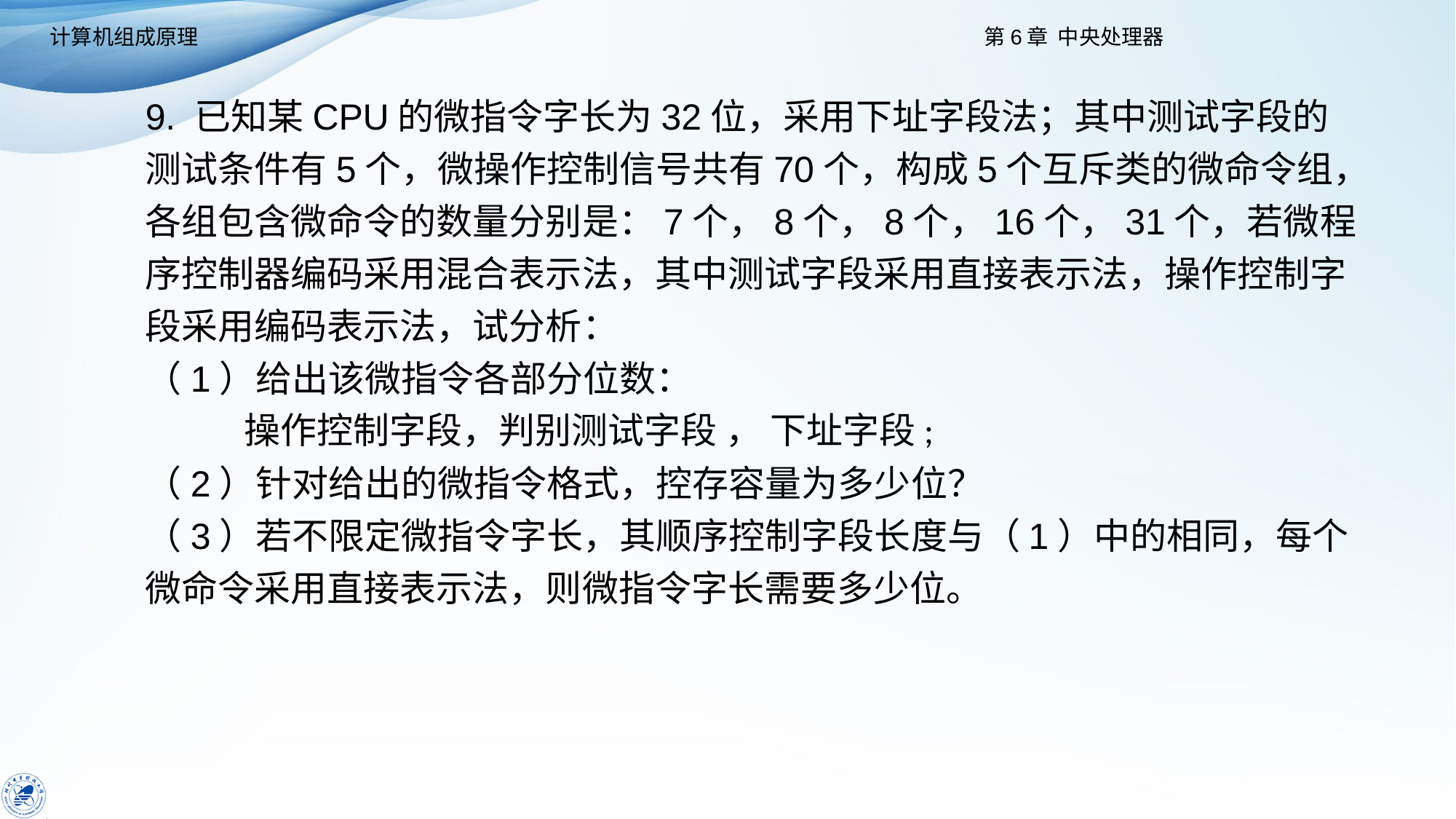

9. 已知某CPU的微指令字长为32位，采用下址字段法；其中测试字段的测试条件有5个，微操作控制信号共有70个，构成5个互斥类的微命令组，各组包含微命令的数量分别是：7个，8个，8个，16个，31个，若微程序控制器编码采用混合表示法，其中测试字段采用直接表示法，操作控制字段采用编码表示法，试分析：
（1）给出该微指令各部分位数：
           操作控制字段，判别测试字段 ， 下址字段;
（2）针对给出的微指令格式，控存容量为多少位？
（3）若不限定微指令字长，其顺序控制字段长度与（1）中的相同，每个微命令采用直接表示法，则微指令字长需要多少位。